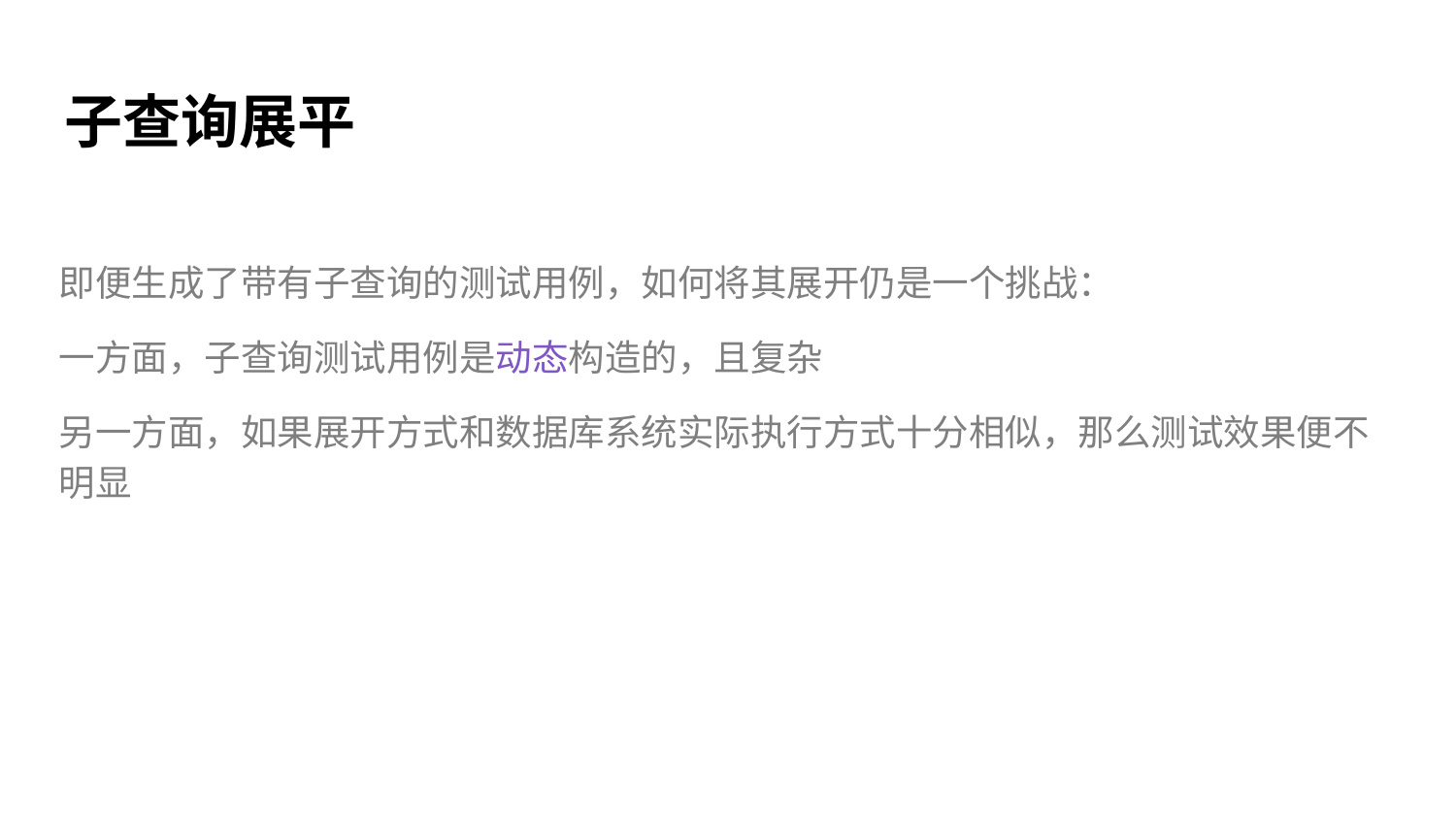

# 子查询展平
即便生成了带有子查询的测试用例，如何将其展开仍是一个挑战：
一方面，子查询测试用例是动态构造的，且复杂
另一方面，如果展开方式和数据库系统实际执行方式十分相似，那么测试效果便不明显